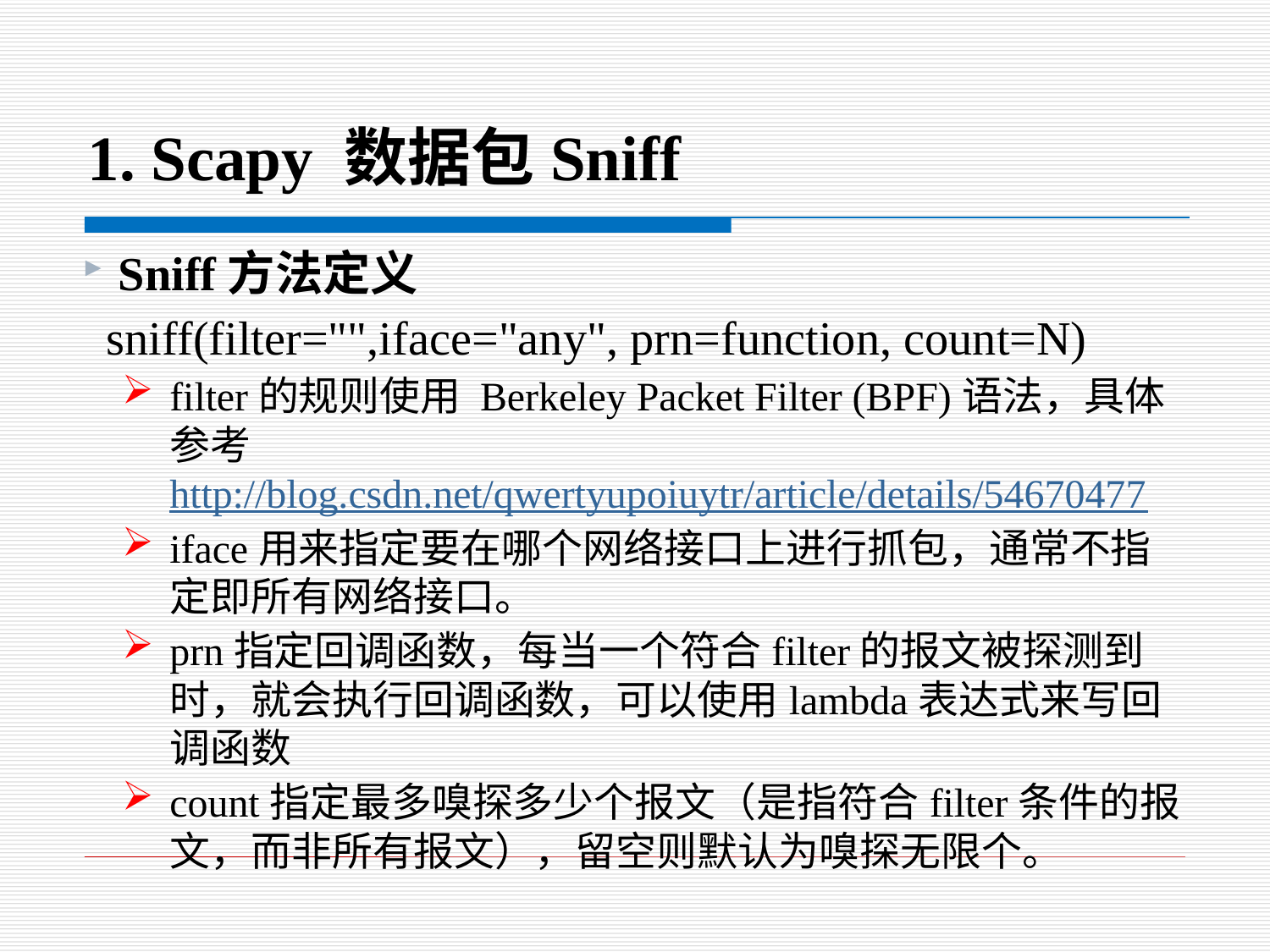

# 1. Scapy 数据包Sniff
Sniff方法定义
  sniff(filter="",iface="any", prn=function, count=N)
filter的规则使用 Berkeley Packet Filter (BPF)语法，具体参考http://blog.csdn.net/qwertyupoiuytr/article/details/54670477
iface用来指定要在哪个网络接口上进行抓包，通常不指定即所有网络接口。
prn指定回调函数，每当一个符合filter的报文被探测到时，就会执行回调函数，可以使用lambda表达式来写回调函数
count指定最多嗅探多少个报文（是指符合filter条件的报文，而非所有报文），留空则默认为嗅探无限个。